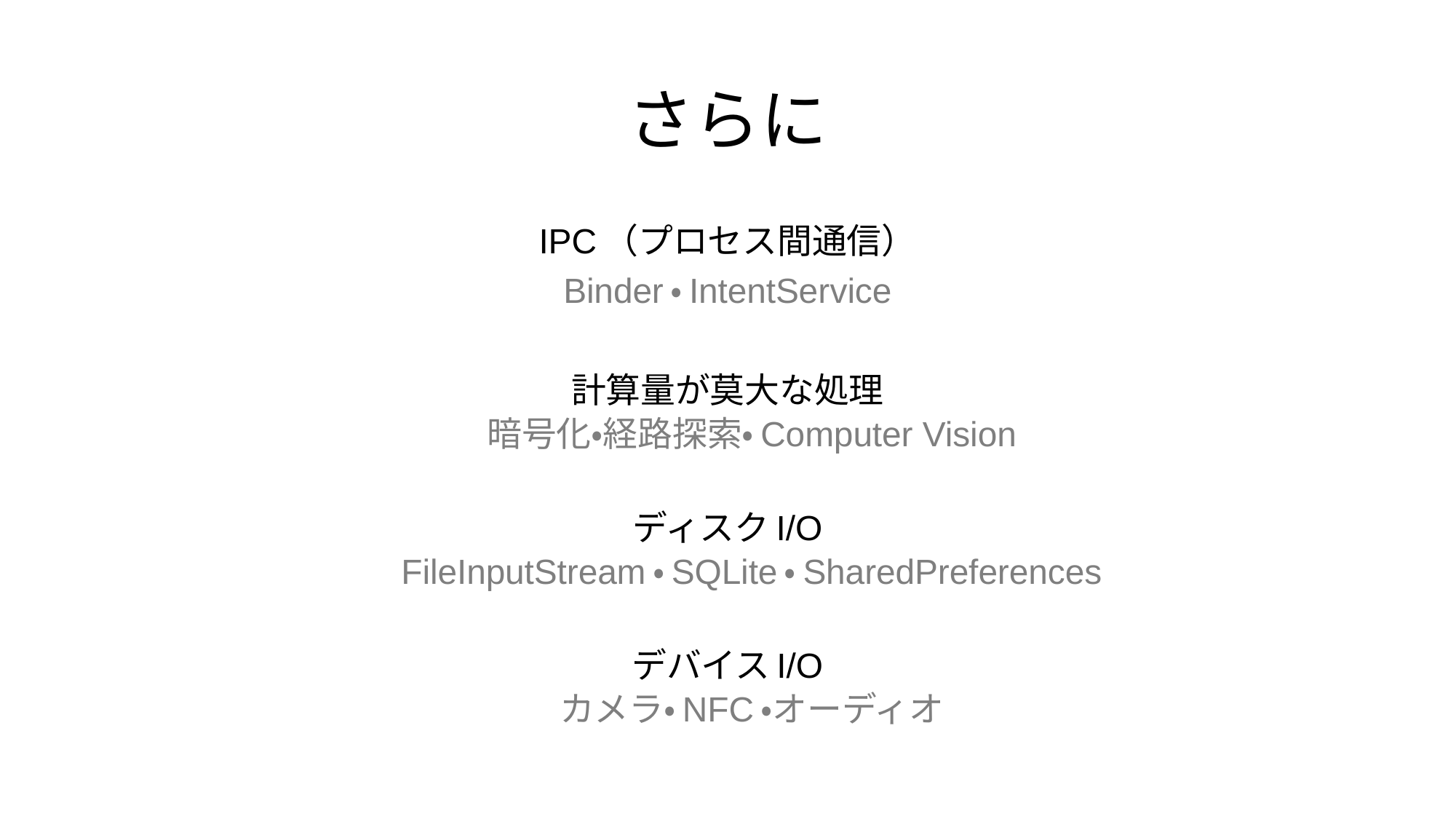

# さらに
IPC（プロセス間通信）
Binder・IntentService

計算量が莫大な処理
暗号化・経路探索・Computer Vision

ディスクI/O
FileInputStream・SQLite・SharedPreferences

デバイスI/O
カメラ・NFC・オーディオ